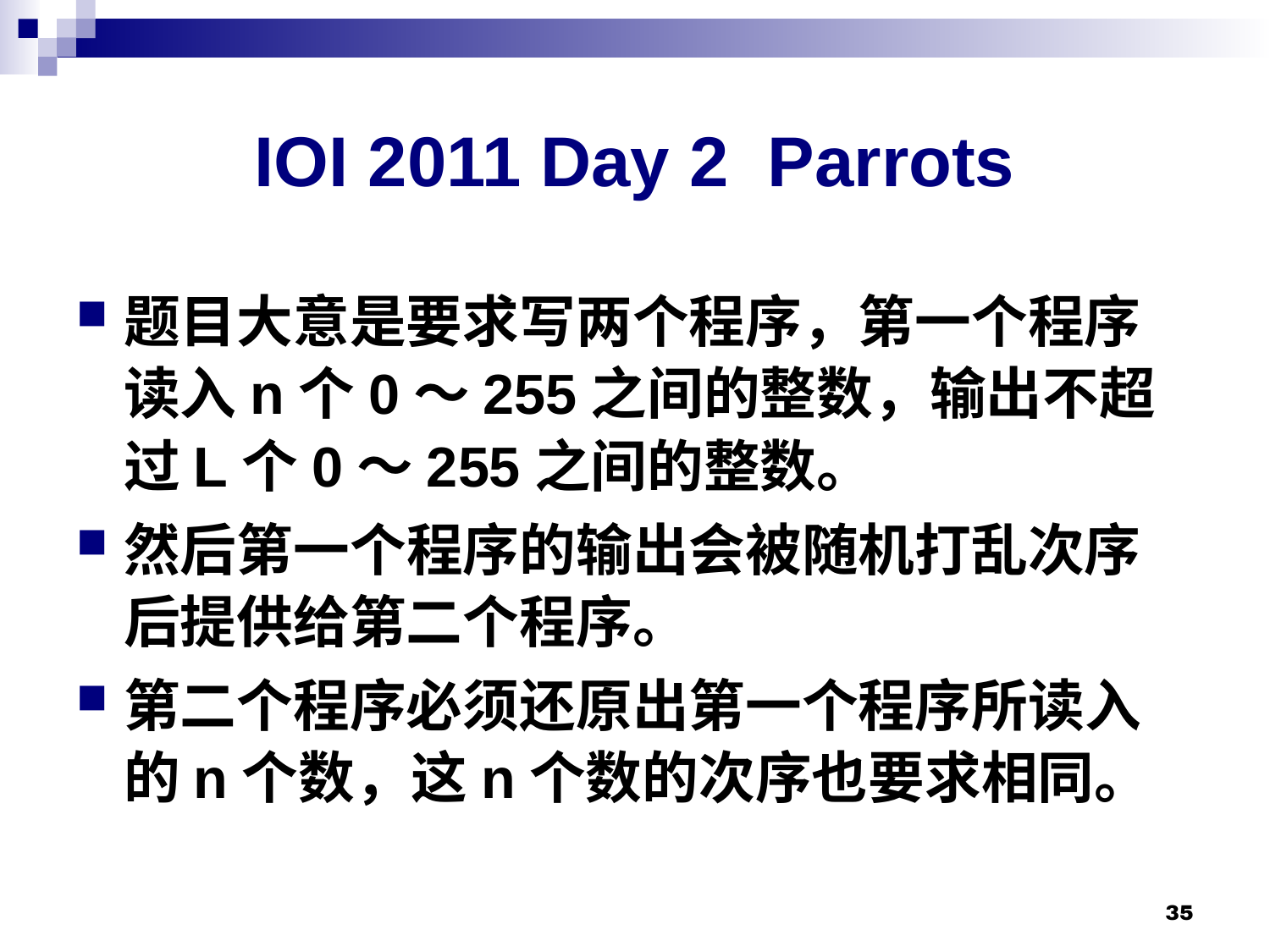

# IOI 2011 Day 2  Parrots
题目大意是要求写两个程序，第一个程序读入n个0～255之间的整数，输出不超过L个0～255之间的整数。
然后第一个程序的输出会被随机打乱次序后提供给第二个程序。
第二个程序必须还原出第一个程序所读入的n个数，这n个数的次序也要求相同。
35